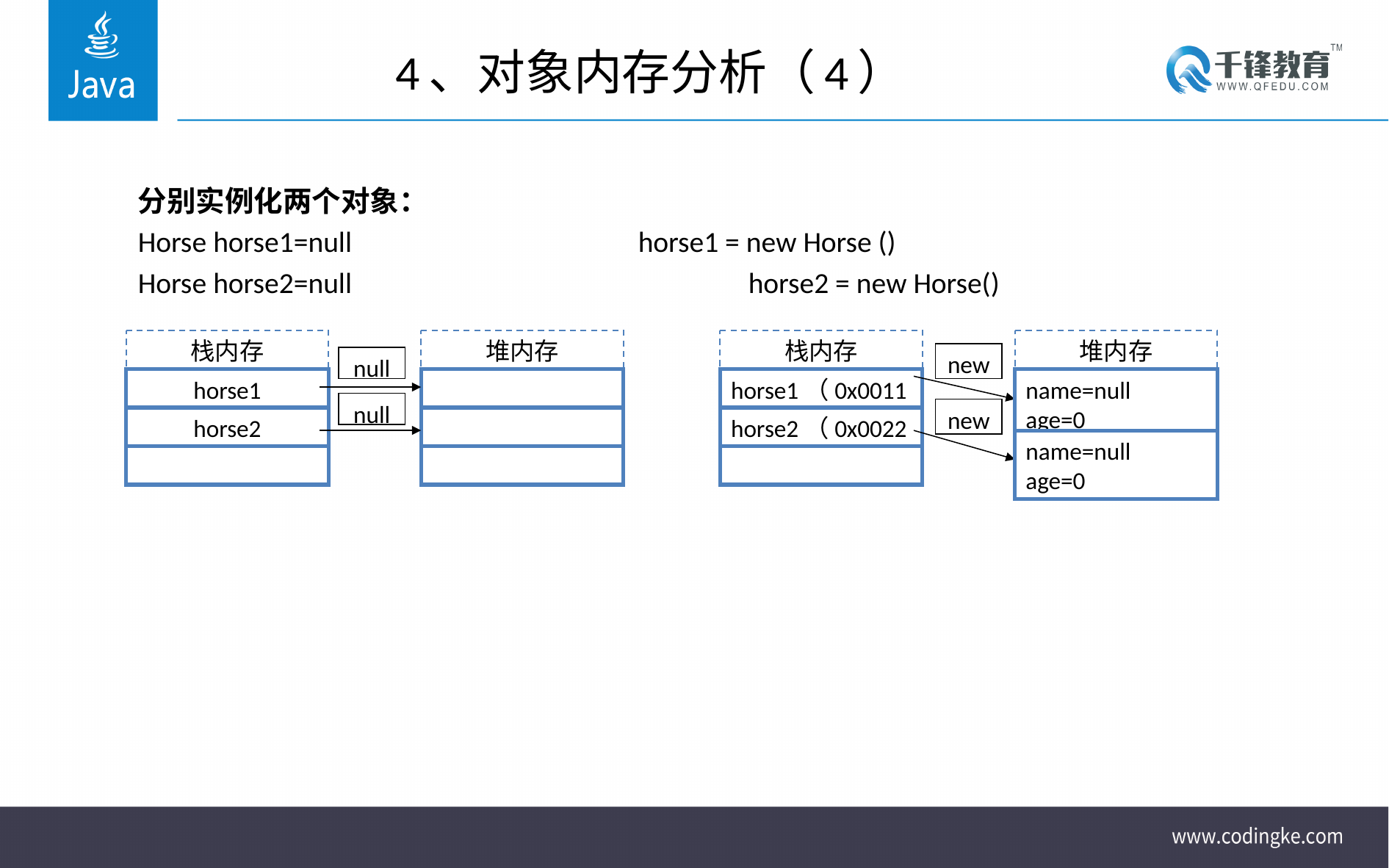

# 4、对象内存分析（4）
	分别实例化两个对象：
	Horse horse1=null			         horse1 = new Horse ()
	Horse horse2=null                                             	         horse2 = new Horse()

栈内存
horse1
horse2

堆内存

null
null
栈内存
horse1（0x0011）
horse2（0x0022）

堆内存
new
name=null
age=0
new
name=null
age=0